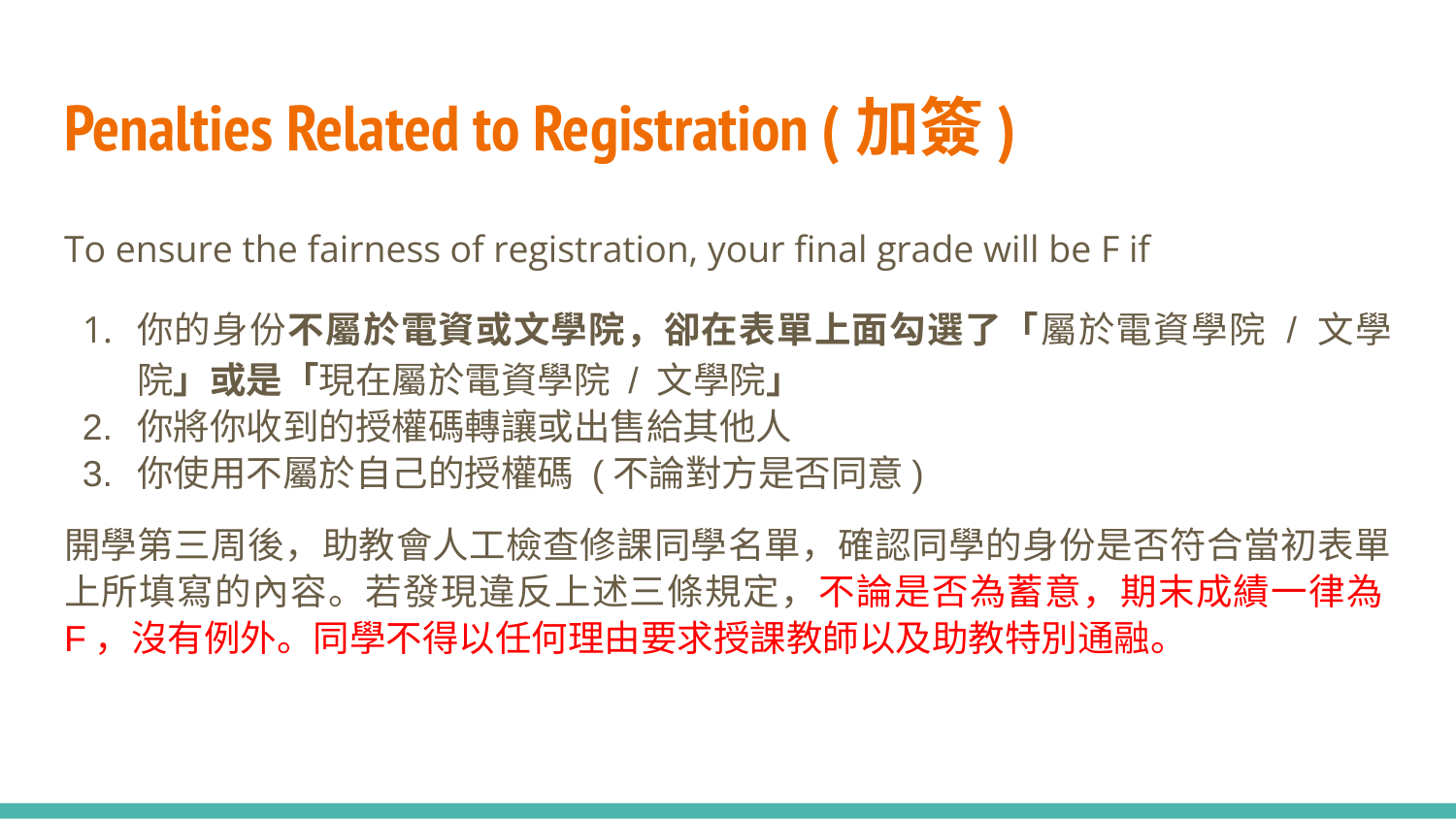

# Penalties Related to Registration (加簽)
To ensure the fairness of registration, your final grade will be F if
你的身份不屬於電資或文學院，卻在表單上面勾選了「屬於電資學院 / 文學院」或是「現在屬於電資學院 / 文學院」
你將你收到的授權碼轉讓或出售給其他人
你使用不屬於自己的授權碼 (不論對方是否同意)
開學第三周後，助教會人工檢查修課同學名單，確認同學的身份是否符合當初表單上所填寫的內容。若發現違反上述三條規定，不論是否為蓄意，期末成績一律為F，沒有例外。同學不得以任何理由要求授課教師以及助教特別通融。